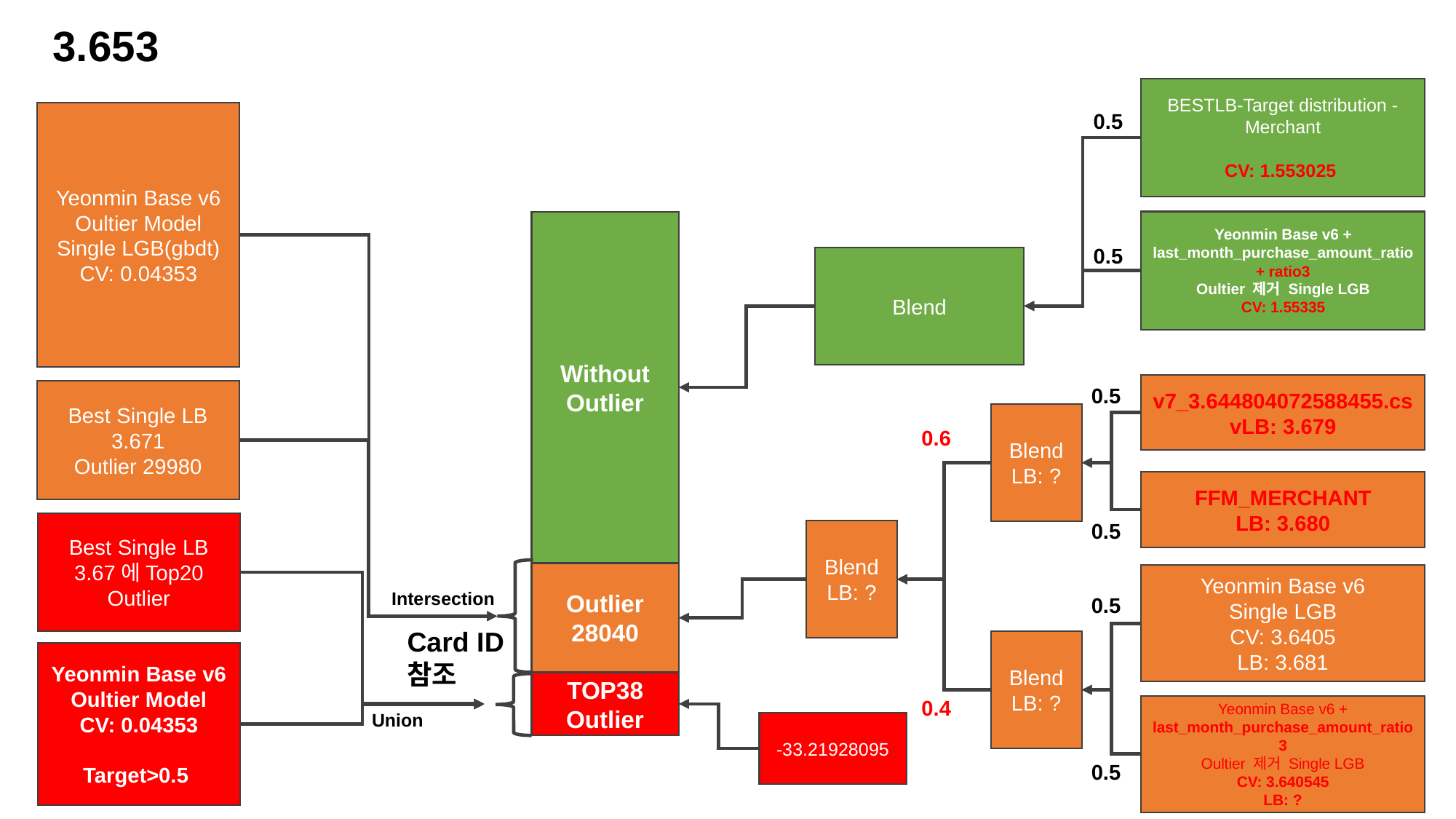

3.653
BESTLB-Target distribution - Merchant
CV: 1.553025
Yeonmin Base v6
Oultier Model
Single LGB(gbdt)
CV: 0.04353
0.5
Without
Outlier
Yeonmin Base v6 + last_month_purchase_amount_ratio
+ ratio3
Oultier 제거 Single LGB
CV: 1.55335
0.5
Blend
v7_3.644804072588455.csvLB: 3.679
0.5
Best Single LB 3.671
Outlier 29980
Blend
LB: ?
0.6
FFM_MERCHANT
LB: 3.680
0.5
Best Single LB 3.67에Top20 Outlier
Blend
LB: ?

Outlier
28040
Yeonmin Base v6
Single LGB
CV: 3.6405
LB: 3.681
Intersection
0.5
Card ID 참조
Blend
LB: ?
Yeonmin Base v6
Oultier Model
CV: 0.04353

Target>0.5
TOP38 Outlier

0.4
Yeonmin Base v6 + last_month_purchase_amount_ratio3
Oultier 제거 Single LGB
CV: 3.640545
LB: ?
Union
-33.21928095
0.5